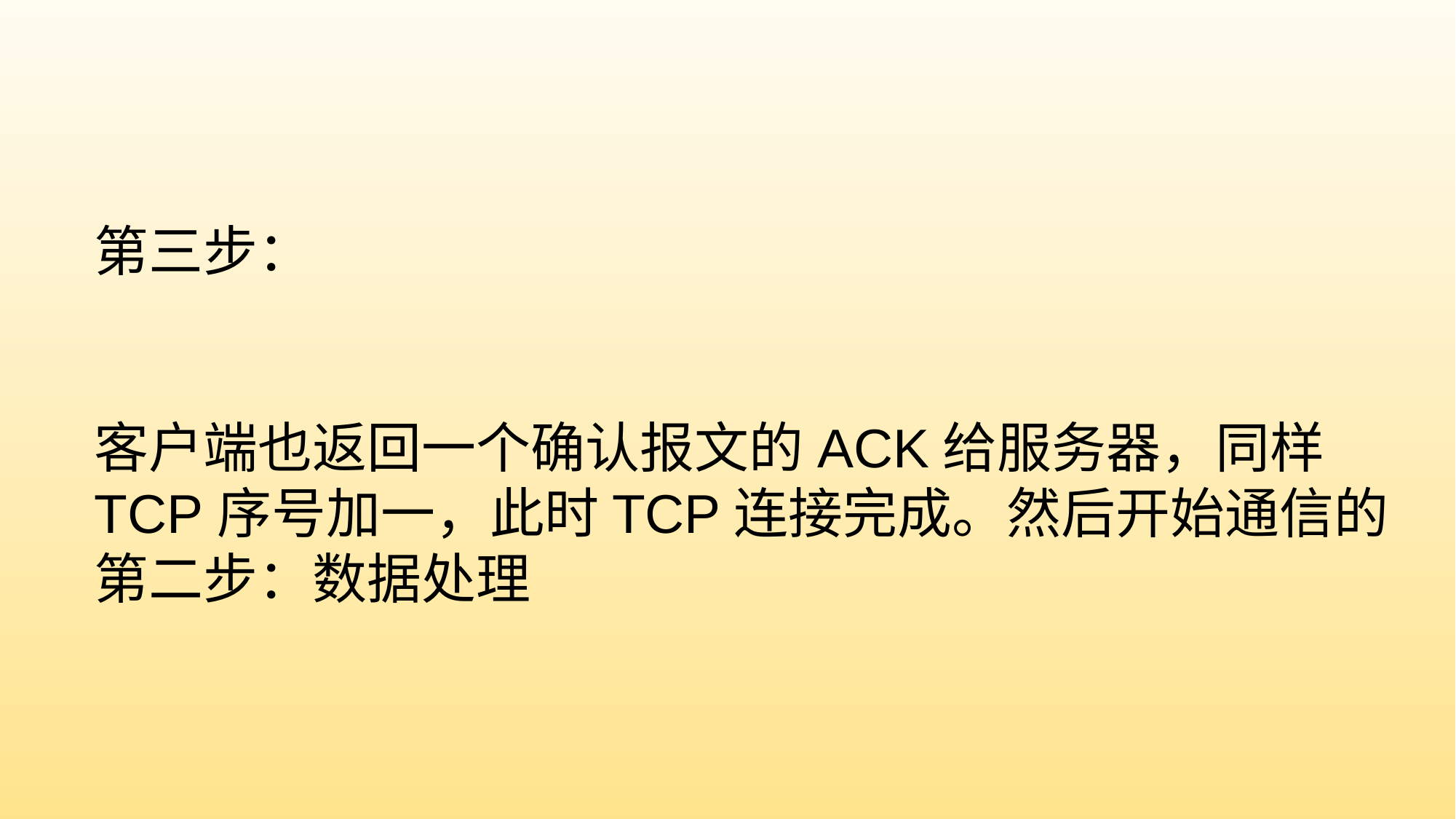

第三步：

客户端也返回一个确认报文的ACK给服务器，同样TCP序号加一，此时TCP连接完成。然后开始通信的第二步：数据处理